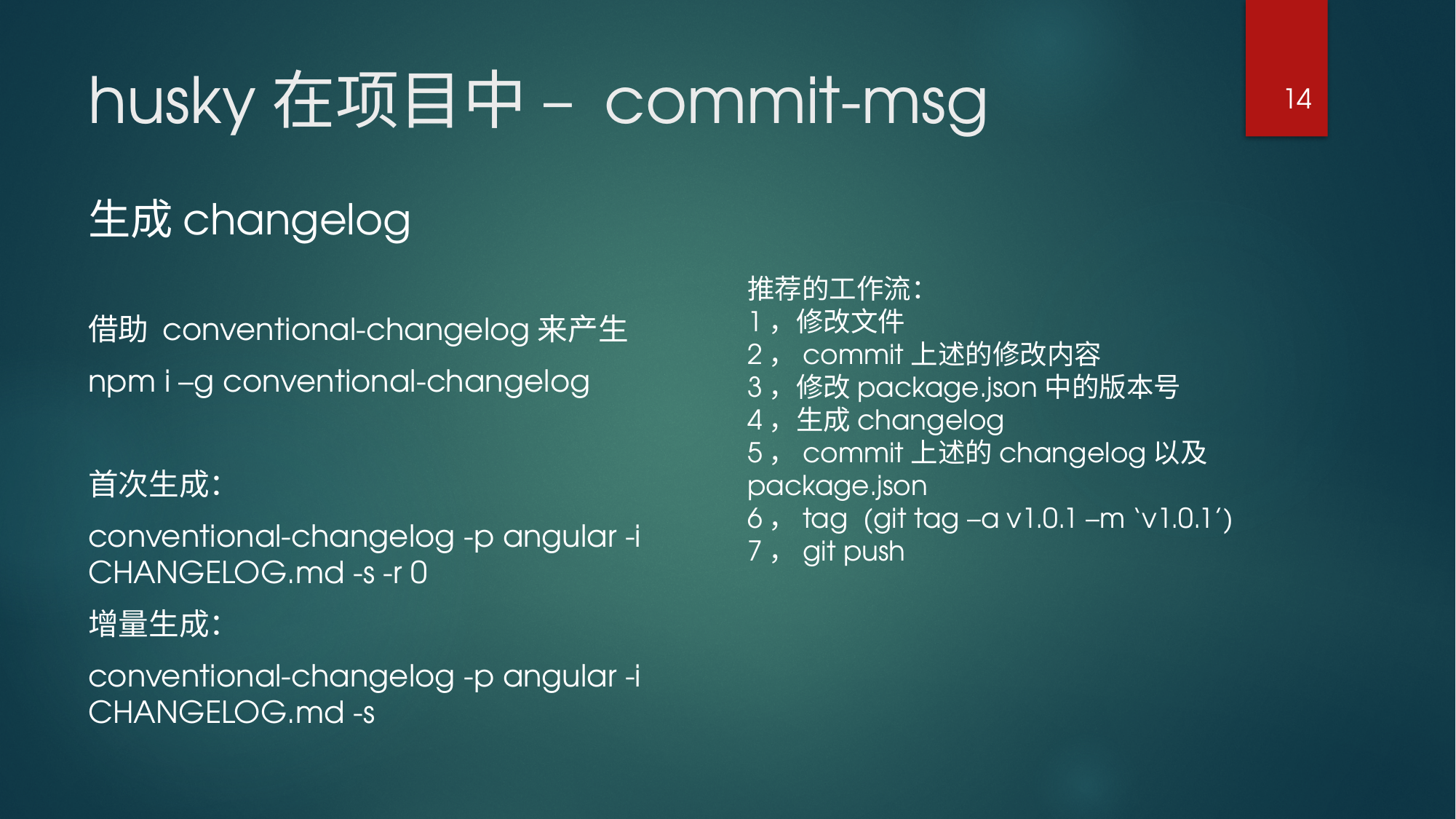

# husky在项目中 – commit-msg
14
生成changelog

借助 conventional-changelog来产生
npm i –g conventional-changelog

首次生成：
conventional-changelog -p angular -i CHANGELOG.md -s -r 0
增量生成：
conventional-changelog -p angular -i CHANGELOG.md -s

推荐的工作流：
1，修改文件
2，commit上述的修改内容
3，修改package.json中的版本号
4，生成changelog
5，commit上述的changelog以及package.json
6，tag  (git tag –a v1.0.1 –m ‘v1.0.1’)
7，git push